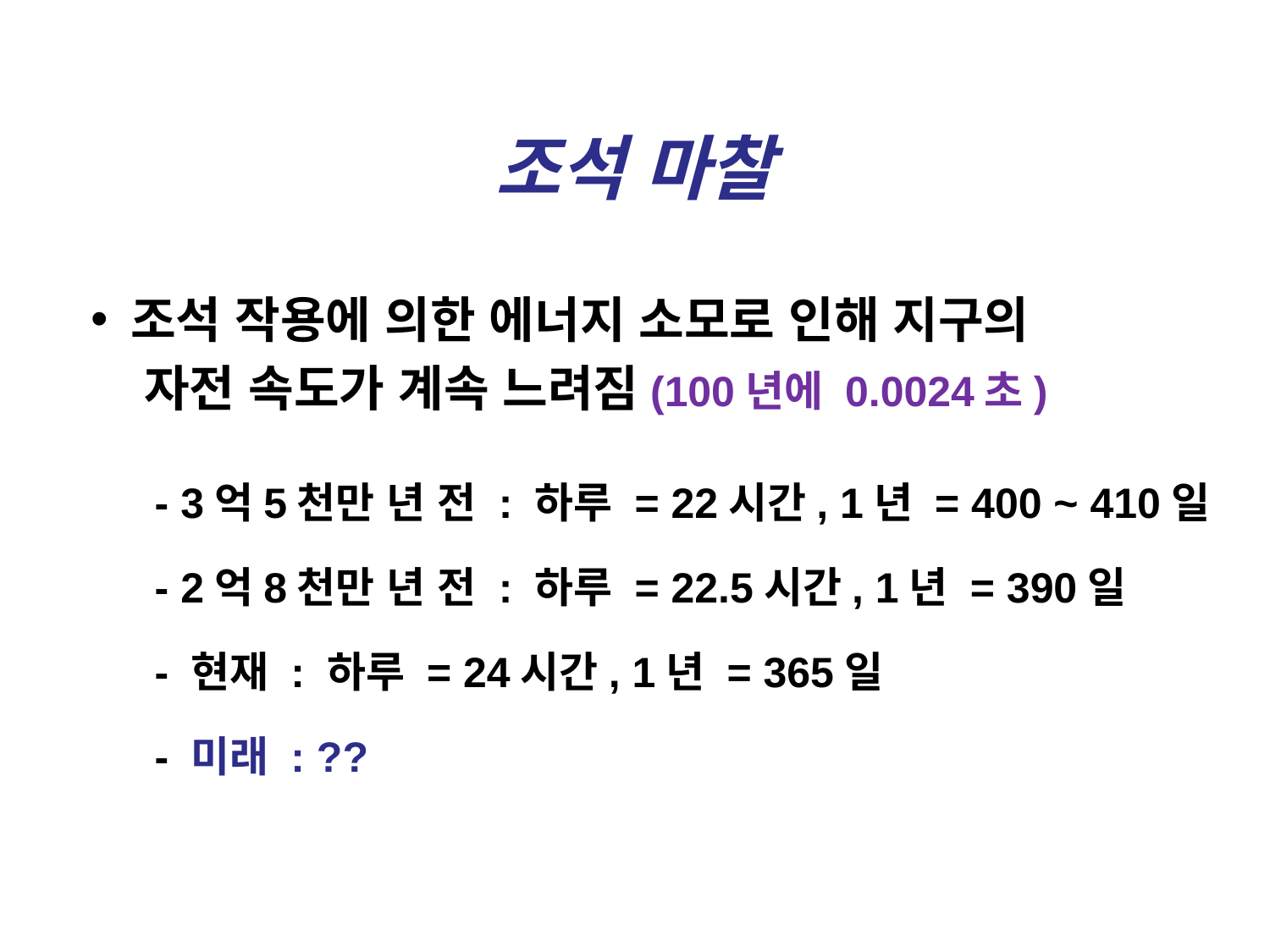

# 조석 마찰
조석 작용에 의한 에너지 소모로 인해 지구의
   자전 속도가 계속 느려짐(100년에 0.0024초)
- 3억5천만 년 전 : 하루 = 22시간, 1년 = 400 ~ 410일
- 2억8천만 년 전 : 하루 = 22.5시간, 1년 = 390일
- 현재 : 하루 = 24시간, 1년 = 365일
- 미래 : ??